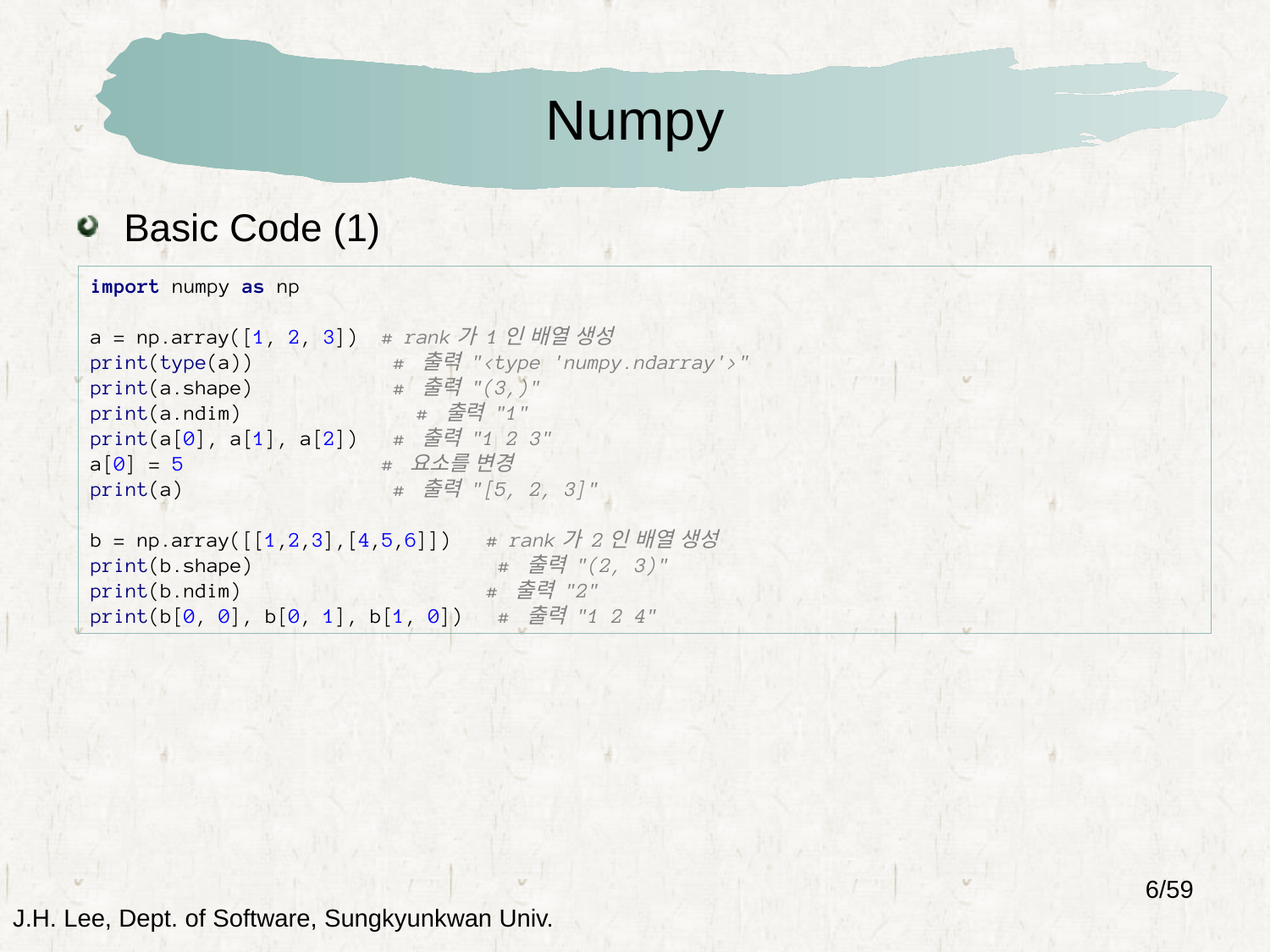

# Numpy
Basic Code (1)
import numpy as np
a = np.array([1, 2, 3])  # rank가 1인 배열 생성
print(type(a))            # 출력 "<type 'numpy.ndarray'>"
print(a.shape)            # 출력 "(3,)"
print(a.ndim)               # 출력 "1"
print(a[0], a[1], a[2])   # 출력 "1 2 3"
a[0] = 5                 # 요소를 변경
print(a)                  # 출력 "[5, 2, 3]"
b = np.array([[1,2,3],[4,5,6]])   # rank가 2인 배열 생성
print(b.shape)                     # 출력 "(2, 3)"
print(b.ndim)                     # 출력 "2"
print(b[0, 0], b[0, 1], b[1, 0])   # 출력 "1 2 4"
6/59
J.H. Lee, Dept. of Software, Sungkyunkwan Univ.